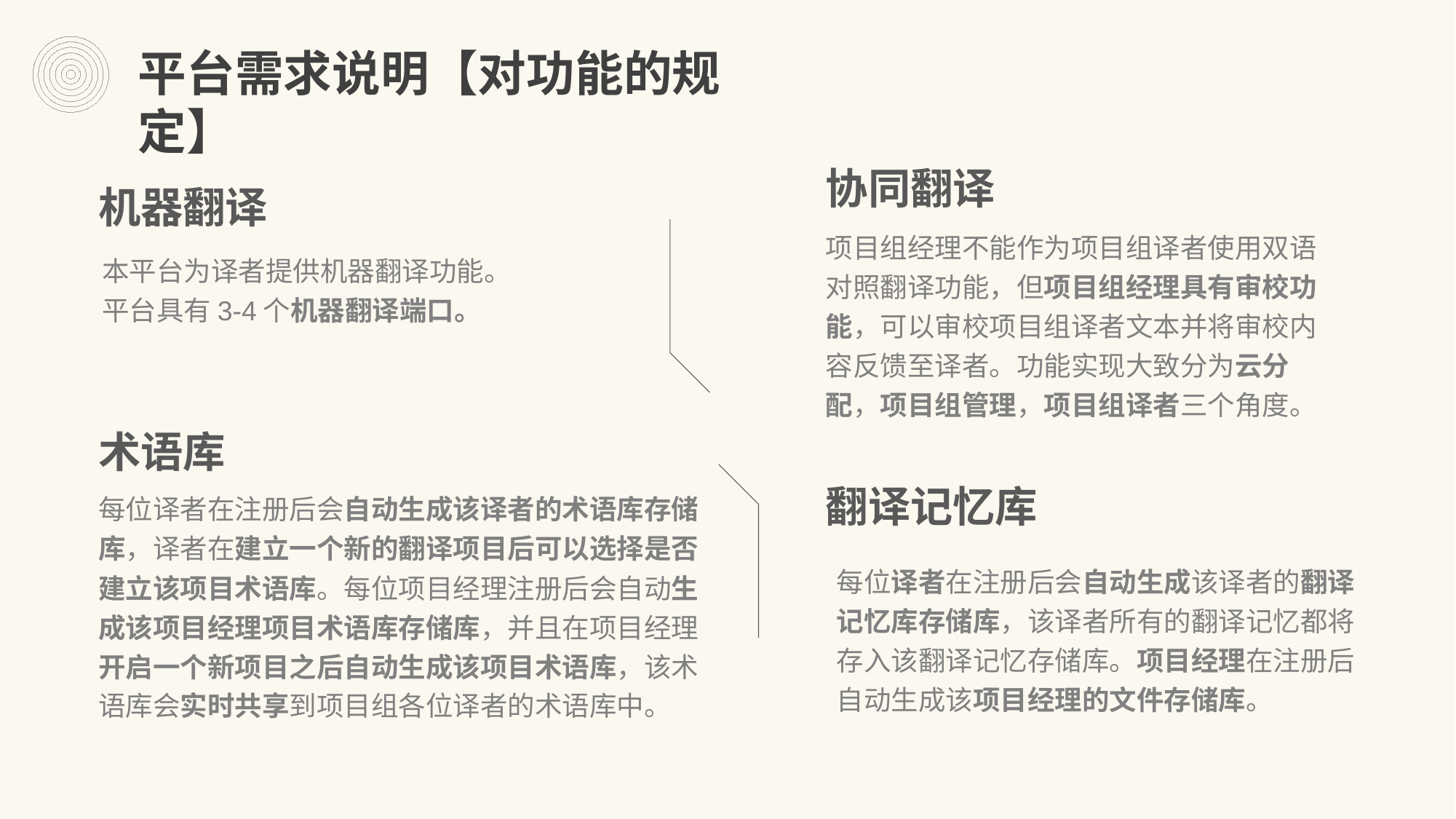

平台需求说明【对功能的规定】

协同翻译
项目组经理不能作为项目组译者使用双语对照翻译功能，但项目组经理具有审校功能，可以审校项目组译者文本并将审校内容反馈至译者。功能实现大致分为云分配，项目组管理，项目组译者三个角度。
机器翻译
本平台为译者提供机器翻译功能。平台具有3-4个机器翻译端口。

术语库
每位译者在注册后会自动生成该译者的术语库存储库，译者在建立一个新的翻译项目后可以选择是否建立该项目术语库。每位项目经理注册后会自动生成该项目经理项目术语库存储库，并且在项目经理开启一个新项目之后自动生成该项目术语库，该术语库会实时共享到项目组各位译者的术语库中。

翻译记忆库
每位译者在注册后会自动生成该译者的翻译记忆库存储库，该译者所有的翻译记忆都将存入该翻译记忆存储库。项目经理在注册后自动生成该项目经理的文件存储库。